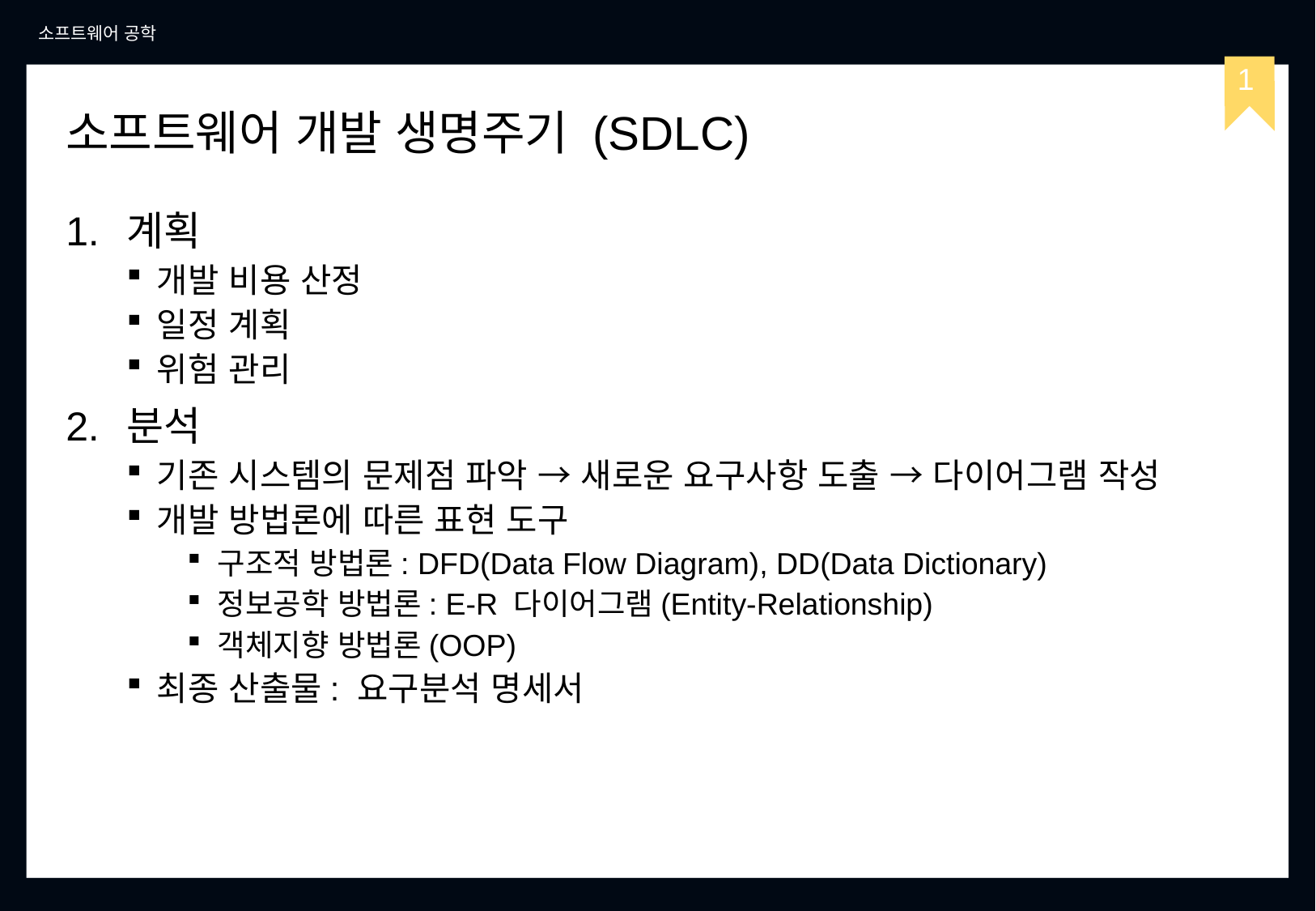

소프트웨어 공학
1
# 소프트웨어 개발 생명주기 (SDLC)
계획
개발 비용 산정
일정 계획
위험 관리
분석
기존 시스템의 문제점 파악 → 새로운 요구사항 도출 → 다이어그램 작성
개발 방법론에 따른 표현 도구
구조적 방법론: DFD(Data Flow Diagram), DD(Data Dictionary)
정보공학 방법론: E-R 다이어그램(Entity-Relationship)
객체지향 방법론(OOP)
최종 산출물: 요구분석 명세서